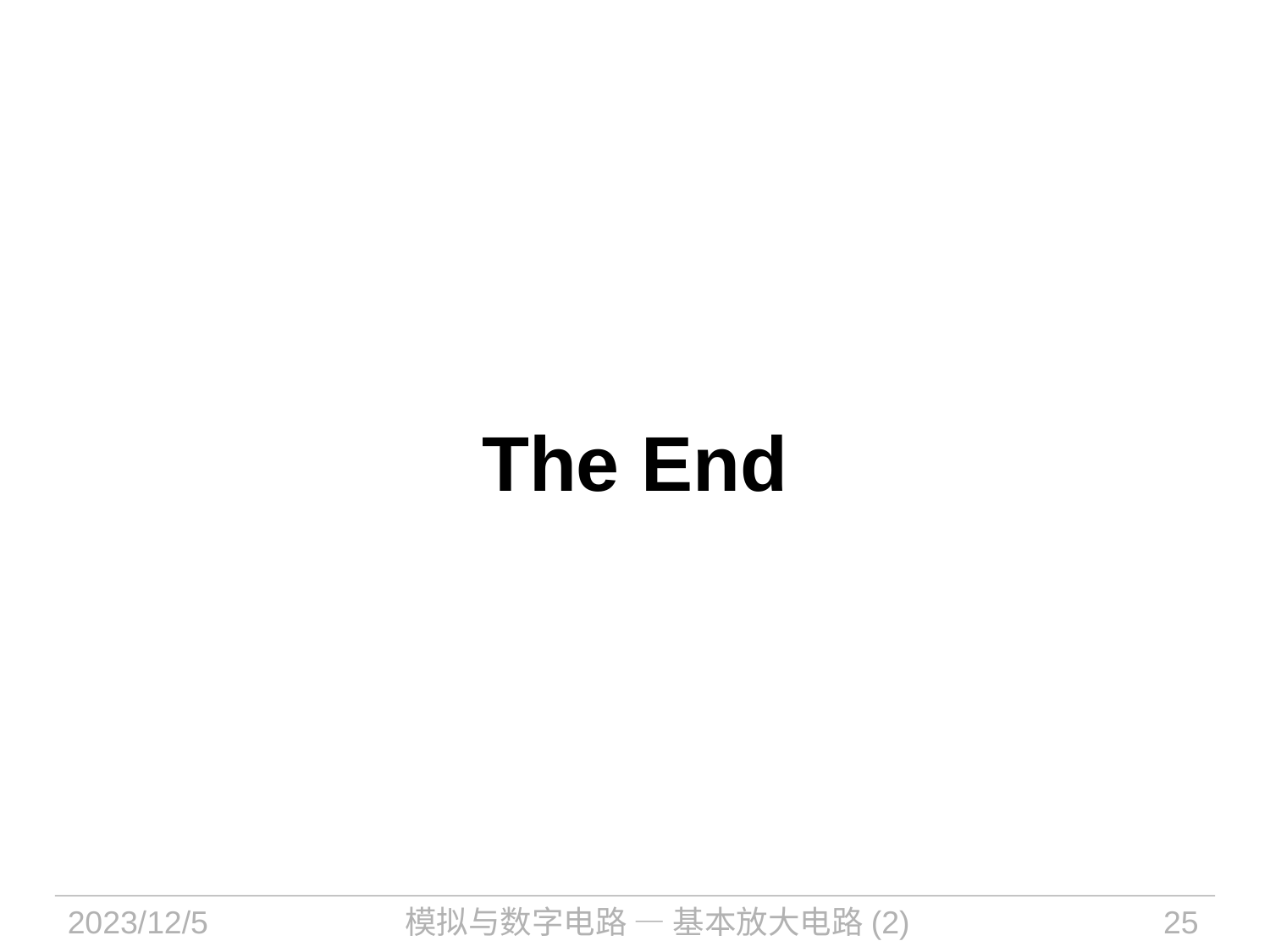

# The End
2023/12/5
模拟与数字电路 — 基本放大电路(2)
25